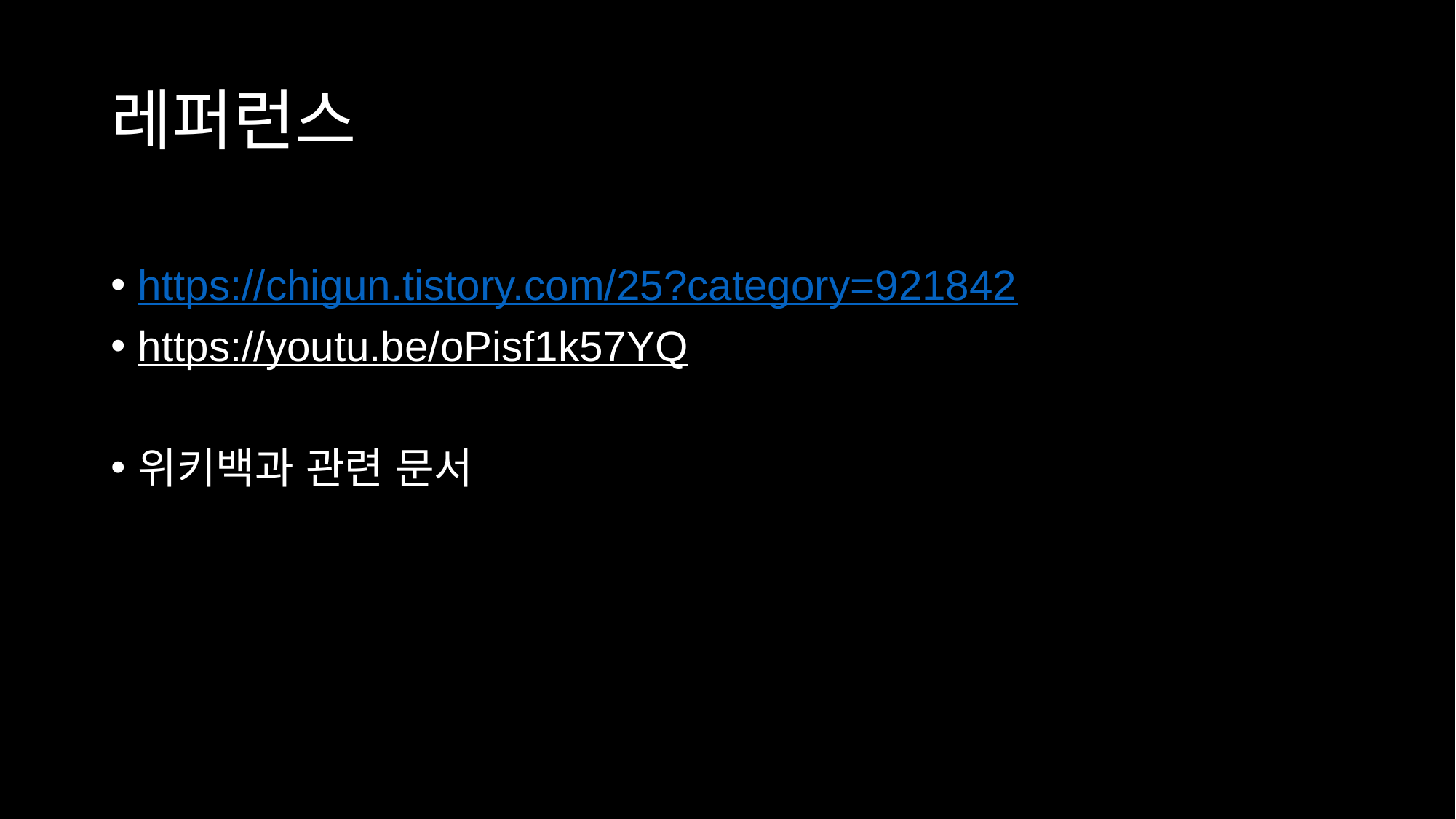

# 레퍼런스
https://chigun.tistory.com/25?category=921842
https://youtu.be/oPisf1k57YQ

위키백과 관련 문서